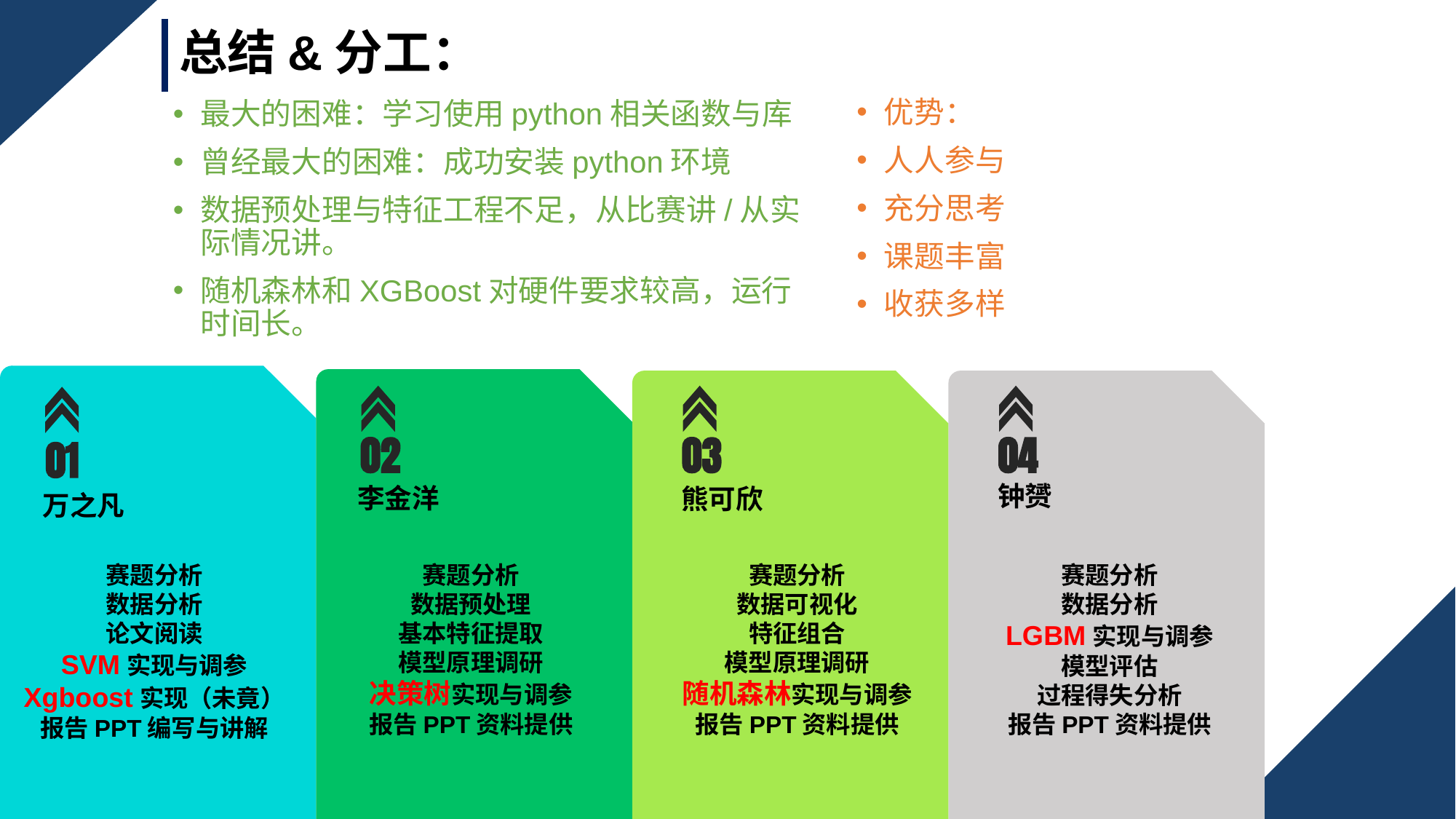

总结&分工：
优势：
人人参与
充分思考
课题丰富
收获多样

最大的困难：学习使用python相关函数与库
曾经最大的困难：成功安装python环境
数据预处理与特征工程不足，从比赛讲/从实际情况讲。
随机森林和XGBoost对硬件要求较高，运行时间长。

01
万之凡
赛题分析
数据分析
论文阅读
SVM实现与调参
Xgboost实现（未竟）
报告PPT编写与讲解

02
李金洋
赛题分析
数据预处理
基本特征提取
模型原理调研
决策树实现与调参
报告PPT资料提供

03
熊可欣
赛题分析
数据可视化
特征组合
模型原理调研
随机森林实现与调参
报告PPT资料提供

04
钟赟
赛题分析
数据分析
LGBM实现与调参
模型评估
过程得失分析
报告PPT资料提供